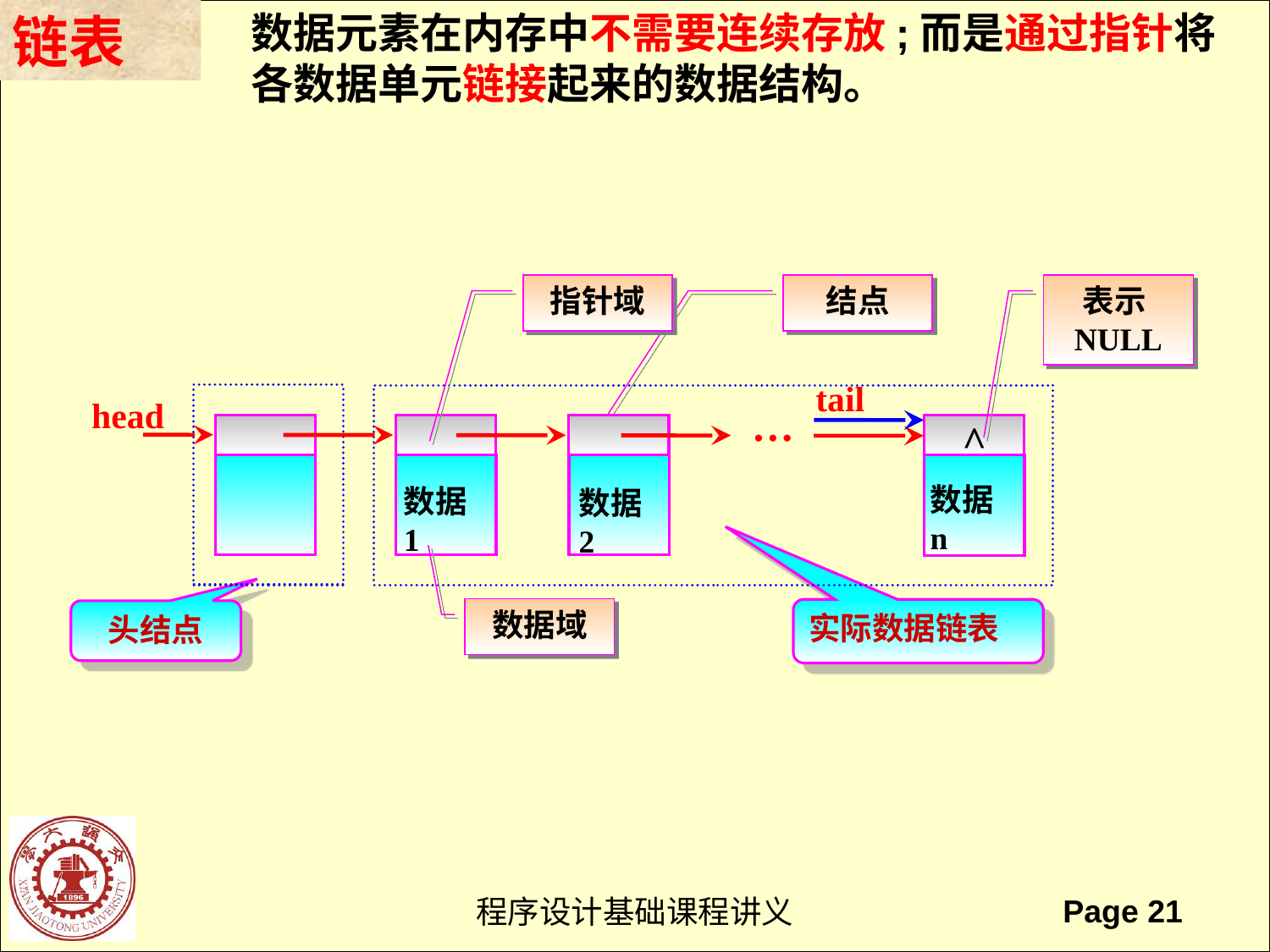

链表
数据元素在内存中不需要连续存放;而是通过指针将各数据单元链接起来的数据结构。
指针域
结点
表示NULL
tail

head

…

^
数据n
数据1
数据2

数据域
实际数据链表
头结点